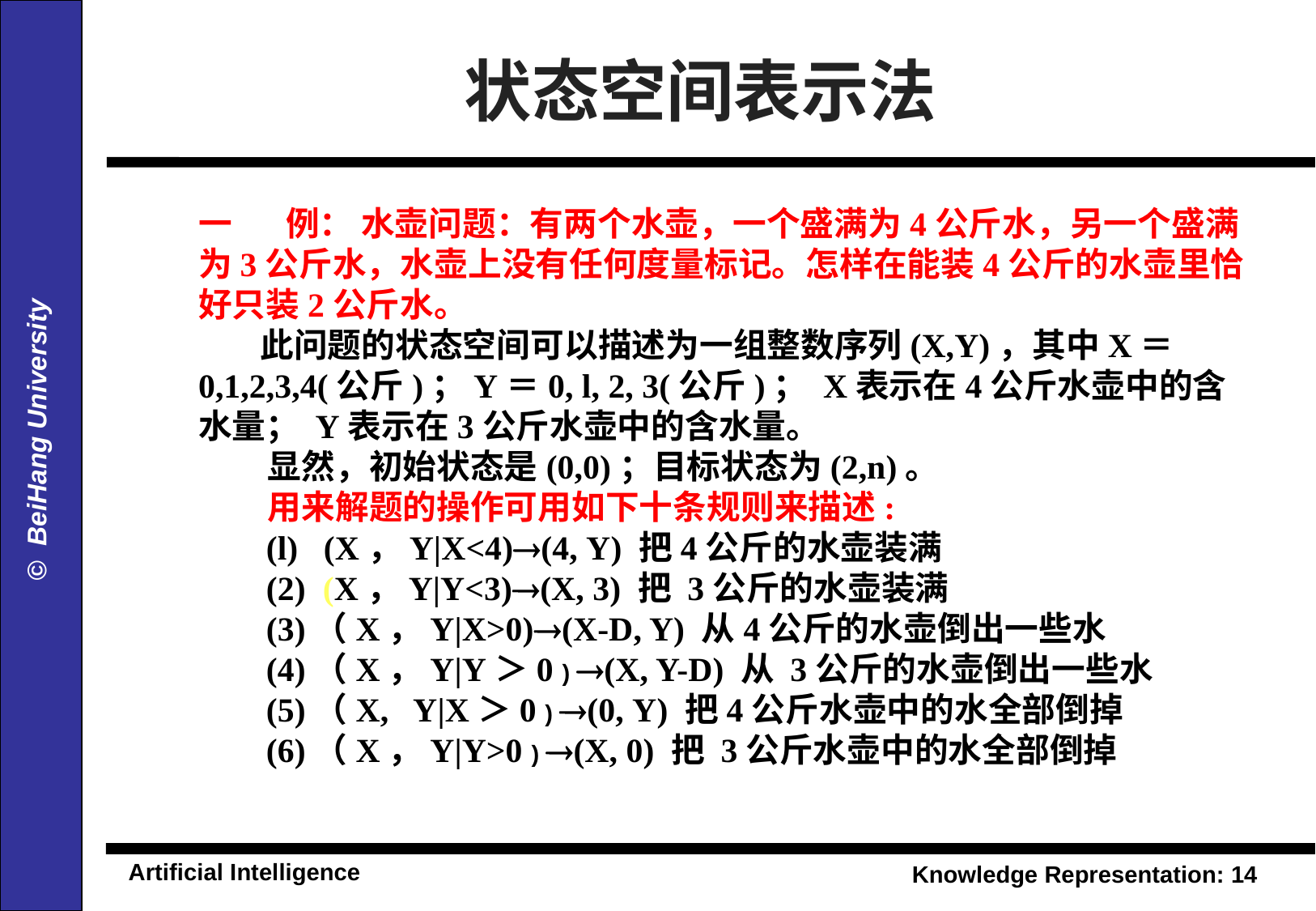

状态空间表示法
一       例： 水壶问题：有两个水壶，一个盛满为4公斤水，另一个盛满为3公斤水，水壶上没有任何度量标记。怎样在能装4公斤的水壶里恰好只装2公斤水。
       此问题的状态空间可以描述为一组整数序列(X,Y)，其中X＝0,1,2,3,4(公斤)；Y＝0, l, 2, 3(公斤)； X表示在4公斤水壶中的含水量； Y表示在3公斤水壶中的含水量。
        显然，初始状态是(0,0)；目标状态为(2,n)。
        用来解题的操作可用如下十条规则来描述:
        (l)   (X，Y|X<4)→(4, Y) 把4公斤的水壶装满
        (2)  (X，Y|Y<3)→(X, 3) 把 3公斤的水壶装满
        (3)（X，Y|X>0)→(X-D, Y) 从4公斤的水壶倒出一些水
        (4)（X，Y|Y＞0 ) →(X, Y-D) 从 3公斤的水壶倒出一些水
        (5)（X,   Y|X＞0 ) →(0, Y) 把4公斤水壶中的水全部倒掉
        (6)（X，Y|Y>0 ) →(X, 0) 把 3公斤水壶中的水全部倒掉